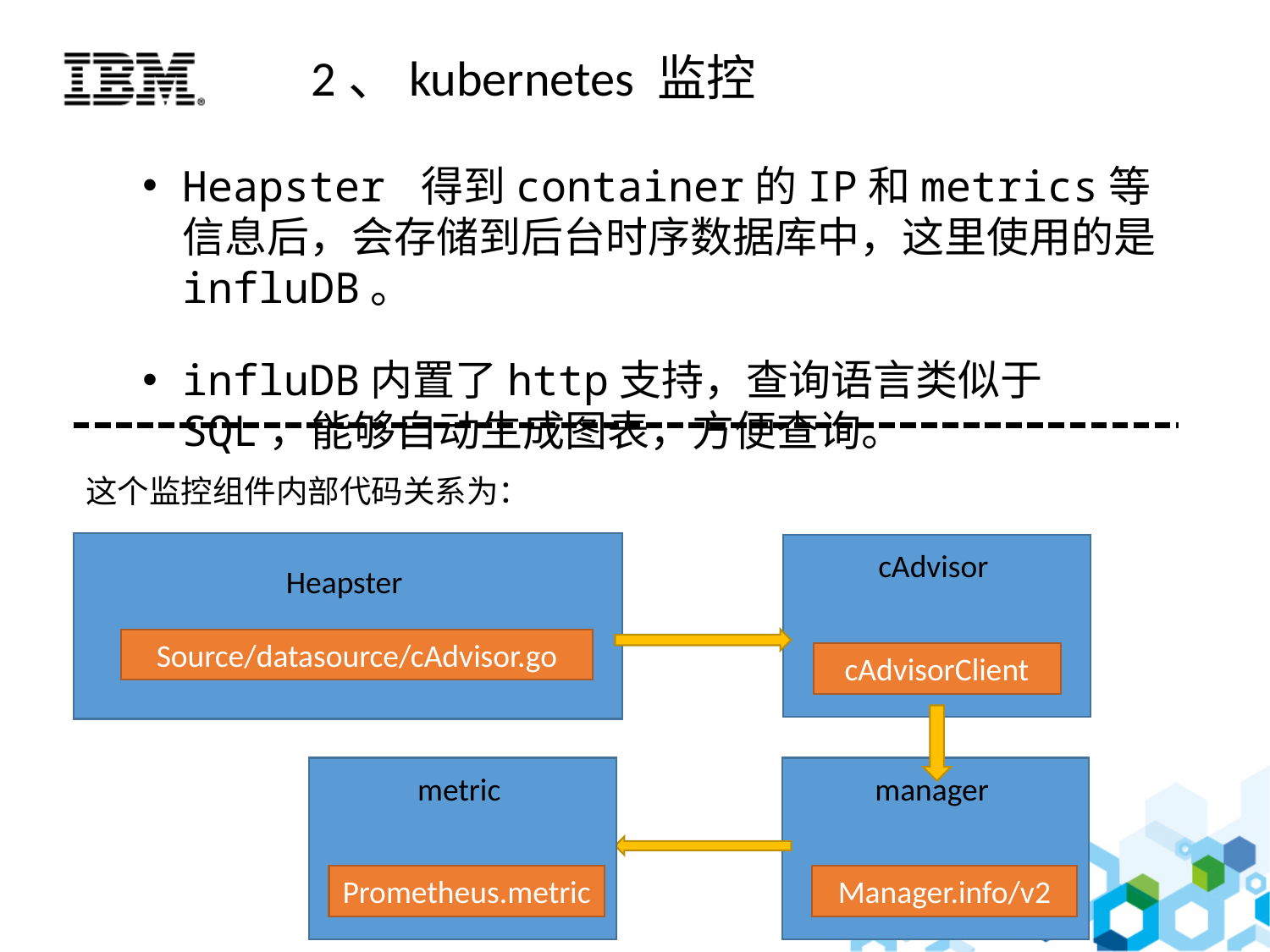

2、kubernetes 监控
Heapster 得到container的IP和metrics等信息后，会存储到后台时序数据库中，这里使用的是influDB。
influDB内置了http支持，查询语言类似于SQL，能够自动生成图表，方便查询。
这个监控组件内部代码关系为：

cAdvisor
cAdvisorClient
Heapster
Source/datasource/cAdvisor.go

metric
Prometheus.metric

manager
Manager.info/v2